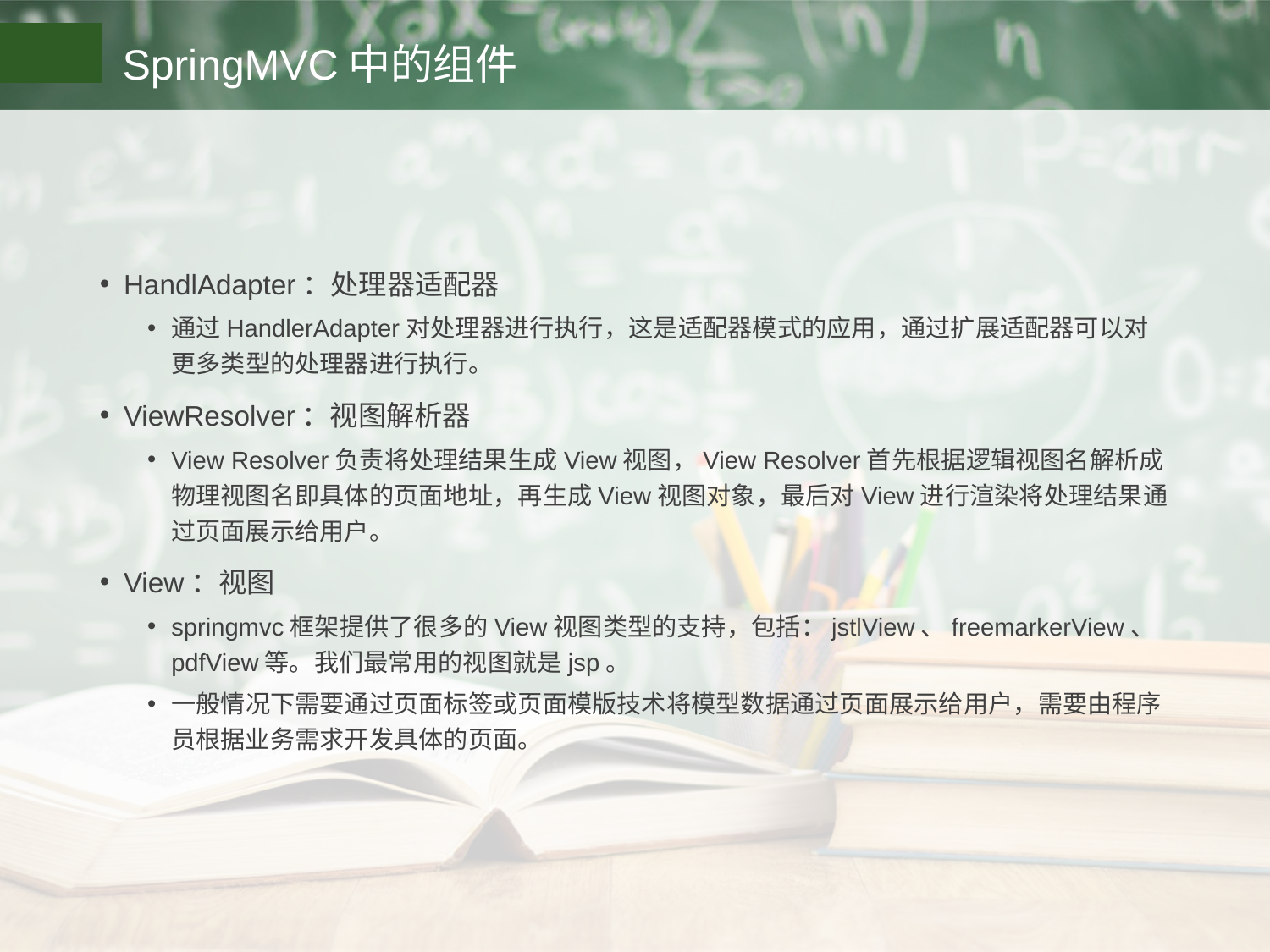

# SpringMVC中的组件
HandlAdapter：处理器适配器
通过HandlerAdapter对处理器进行执行，这是适配器模式的应用，通过扩展适配器可以对更多类型的处理器进行执行。
ViewResolver：视图解析器
View Resolver负责将处理结果生成View视图，View Resolver首先根据逻辑视图名解析成物理视图名即具体的页面地址，再生成View视图对象，最后对View进行渲染将处理结果通过页面展示给用户。
View：视图
springmvc框架提供了很多的View视图类型的支持，包括：jstlView、freemarkerView、pdfView等。我们最常用的视图就是jsp。
一般情况下需要通过页面标签或页面模版技术将模型数据通过页面展示给用户，需要由程序员根据业务需求开发具体的页面。